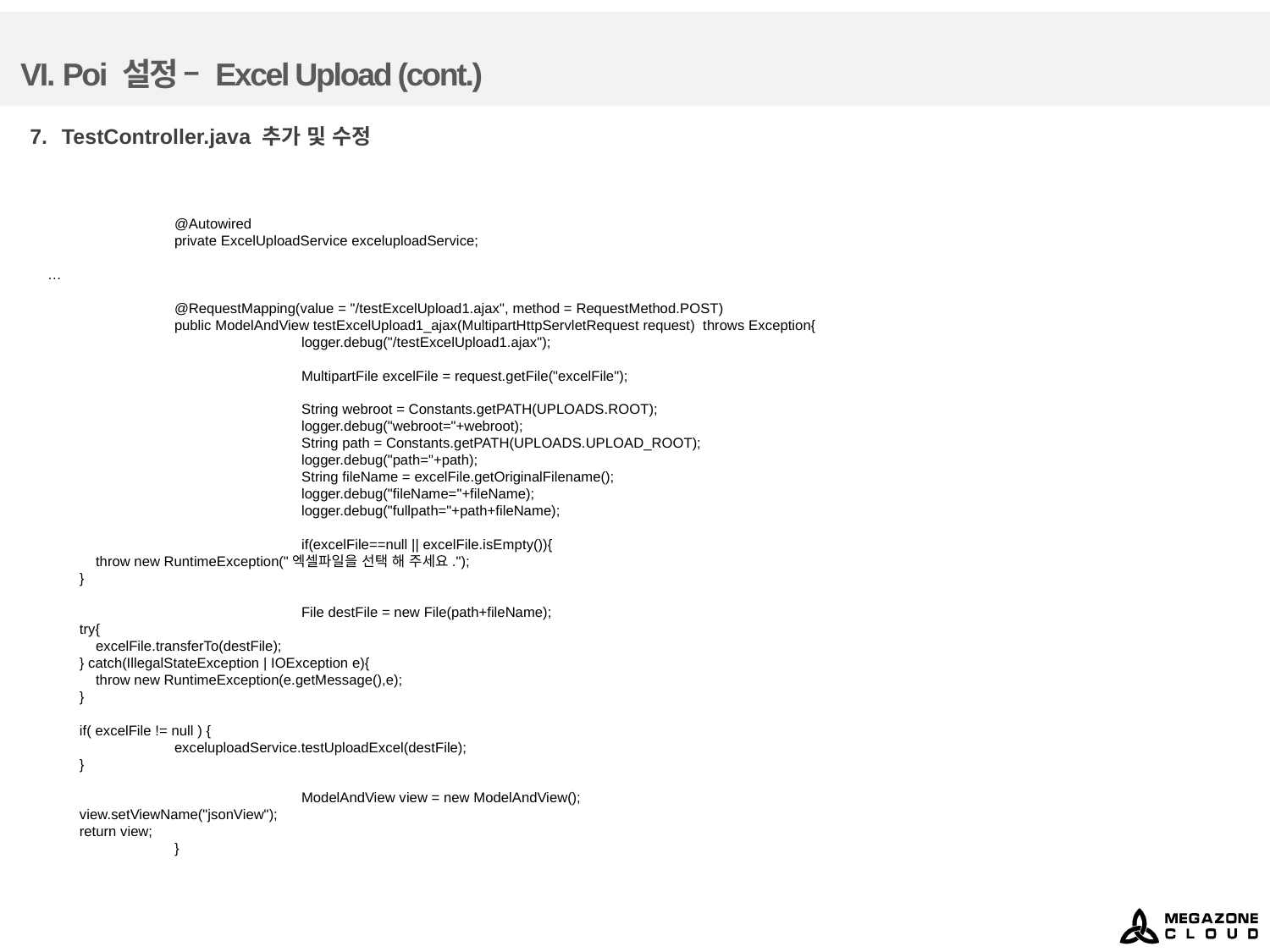

# VI. Poi 설정 – Excel Upload (cont.)
TestController.java 추가 및 수정

	@Autowired
	private ExcelUploadService exceluploadService;

…

	@RequestMapping(value = "/testExcelUpload1.ajax", method = RequestMethod.POST)
	public ModelAndView testExcelUpload1_ajax(MultipartHttpServletRequest request)  throws Exception{
		logger.debug("/testExcelUpload1.ajax");

		MultipartFile excelFile = request.getFile("excelFile");

		String webroot = Constants.getPATH(UPLOADS.ROOT);
		logger.debug("webroot="+webroot);
		String path = Constants.getPATH(UPLOADS.UPLOAD_ROOT);
		logger.debug("path="+path);
		String fileName = excelFile.getOriginalFilename();
		logger.debug("fileName="+fileName);
		logger.debug("fullpath="+path+fileName);

		if(excelFile==null || excelFile.isEmpty()){
            throw new RuntimeException("엑셀파일을 선택 해 주세요.");
        }

		File destFile = new File(path+fileName);
        try{
            excelFile.transferTo(destFile);
        } catch(IllegalStateException | IOException e){
            throw new RuntimeException(e.getMessage(),e);
        }

        if( excelFile != null ) {
        	exceluploadService.testUploadExcel(destFile);
        }

		ModelAndView view = new ModelAndView();
        view.setViewName("jsonView");
        return view;
	}